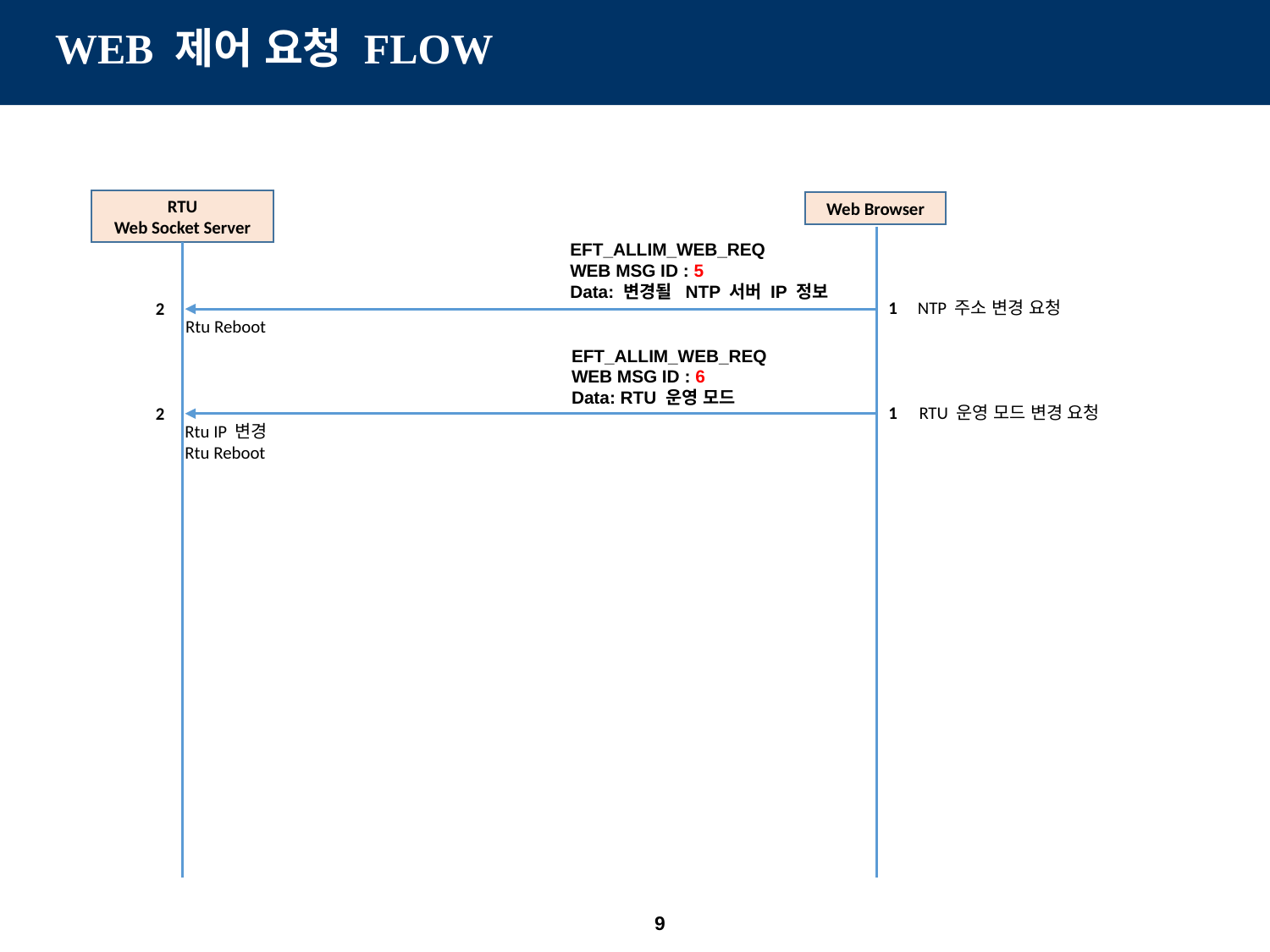

WEB 제어 요청 FLOW
RTU
Web Socket Server
Web Browser
EFT_ALLIM_WEB_REQ
WEB MSG ID : 5
Data: 변경될  NTP 서버 IP 정보

1
NTP 주소 변경 요청
2
Rtu Reboot
EFT_ALLIM_WEB_REQ
WEB MSG ID : 6
Data: RTU 운영 모드
1
RTU 운영 모드 변경 요청
2
Rtu IP 변경
Rtu Reboot